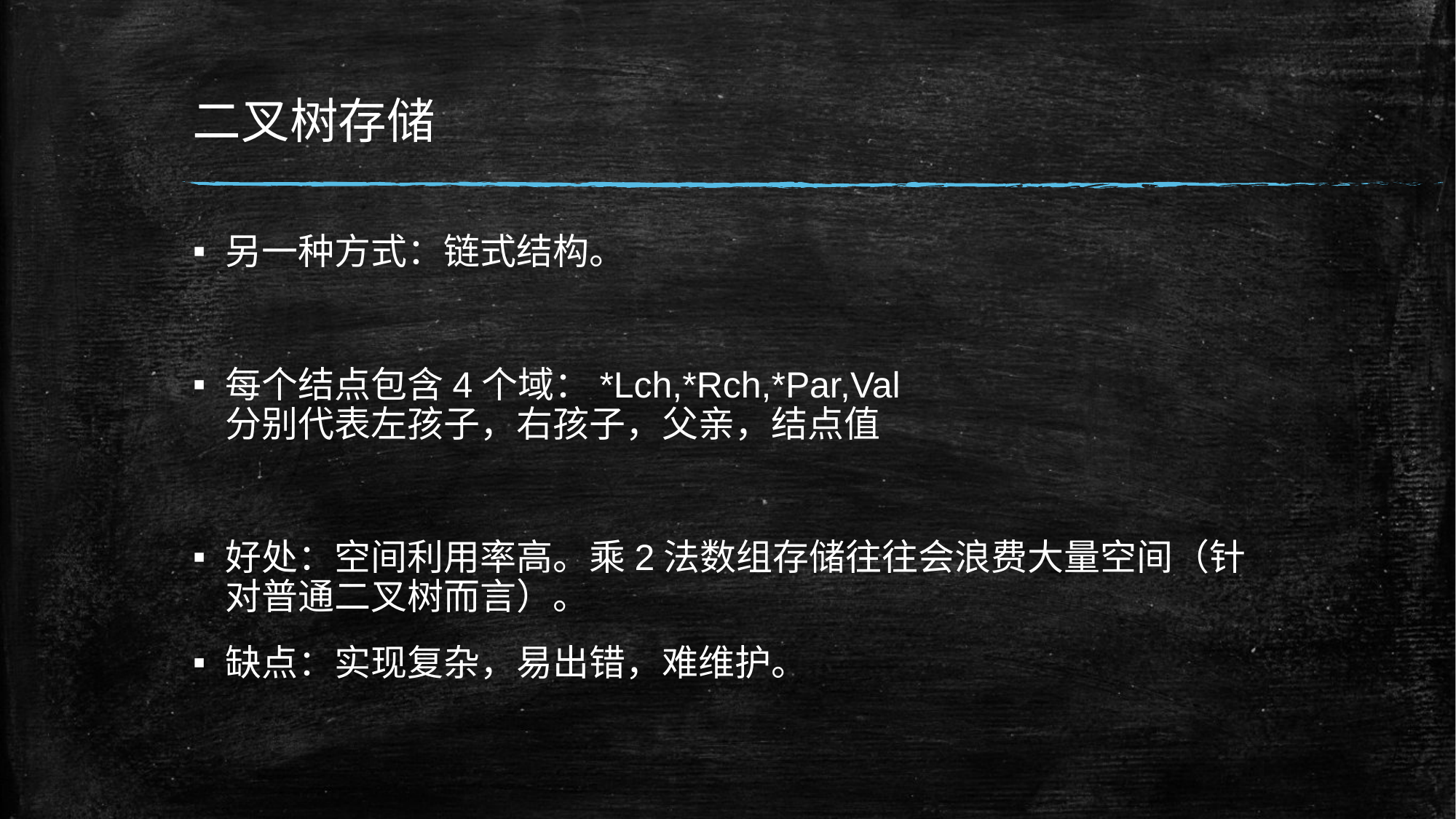

# 二叉树存储
另一种方式：链式结构。

每个结点包含4个域：*Lch,*Rch,*Par,Val
分别代表左孩子，右孩子，父亲，结点值

好处：空间利用率高。乘2法数组存储往往会浪费大量空间（针对普通二叉树而言）。
缺点：实现复杂，易出错，难维护。